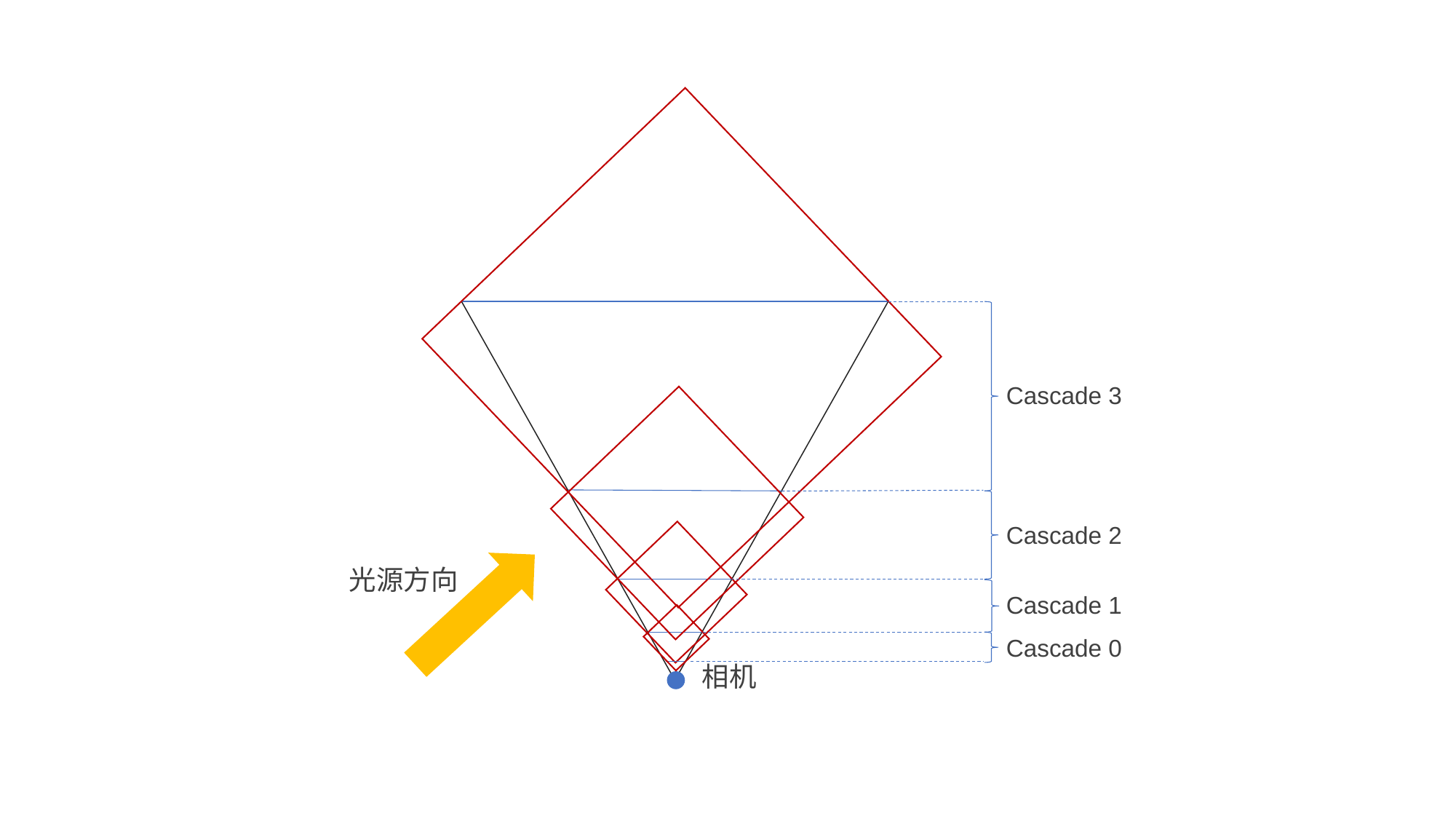

Cascade 3

Cascade 2

光源方向

Cascade 1

Cascade 0

相机